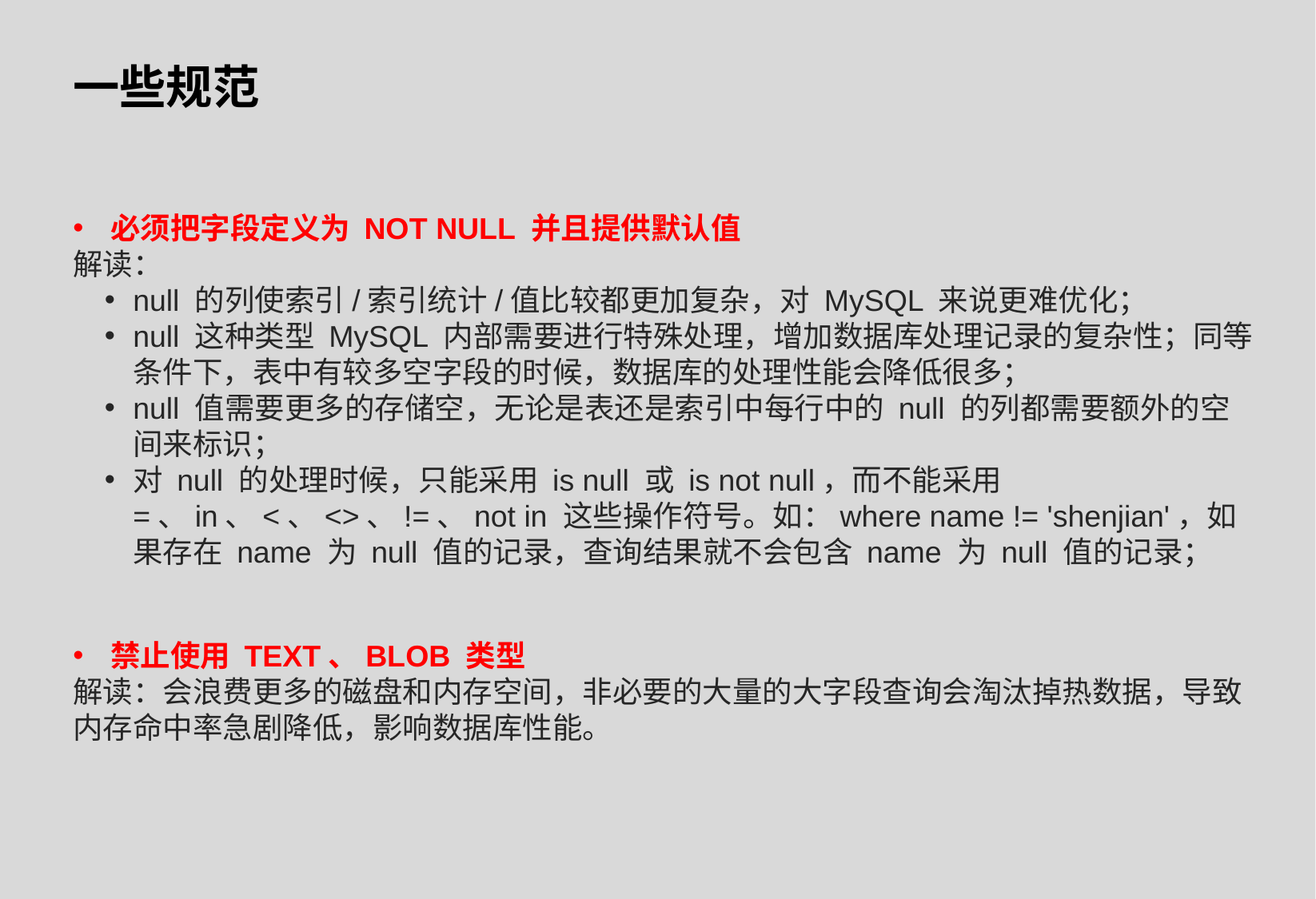

一些规范
必须把字段定义为 NOT NULL 并且提供默认值
解读：
null 的列使索引/索引统计/值比较都更加复杂，对 MySQL 来说更难优化；
null 这种类型 MySQL 内部需要进行特殊处理，增加数据库处理记录的复杂性；同等条件下，表中有较多空字段的时候，数据库的处理性能会降低很多；
null 值需要更多的存储空，无论是表还是索引中每行中的 null 的列都需要额外的空间来标识；
对 null 的处理时候，只能采用 is null 或 is not null，而不能采用 =、in、<、<>、!=、not in 这些操作符号。如：where name != 'shenjian'，如果存在 name 为 null 值的记录，查询结果就不会包含 name 为 null 值的记录；

禁止使用 TEXT、BLOB 类型
解读：会浪费更多的磁盘和内存空间，非必要的大量的大字段查询会淘汰掉热数据，导致内存命中率急剧降低，影响数据库性能。